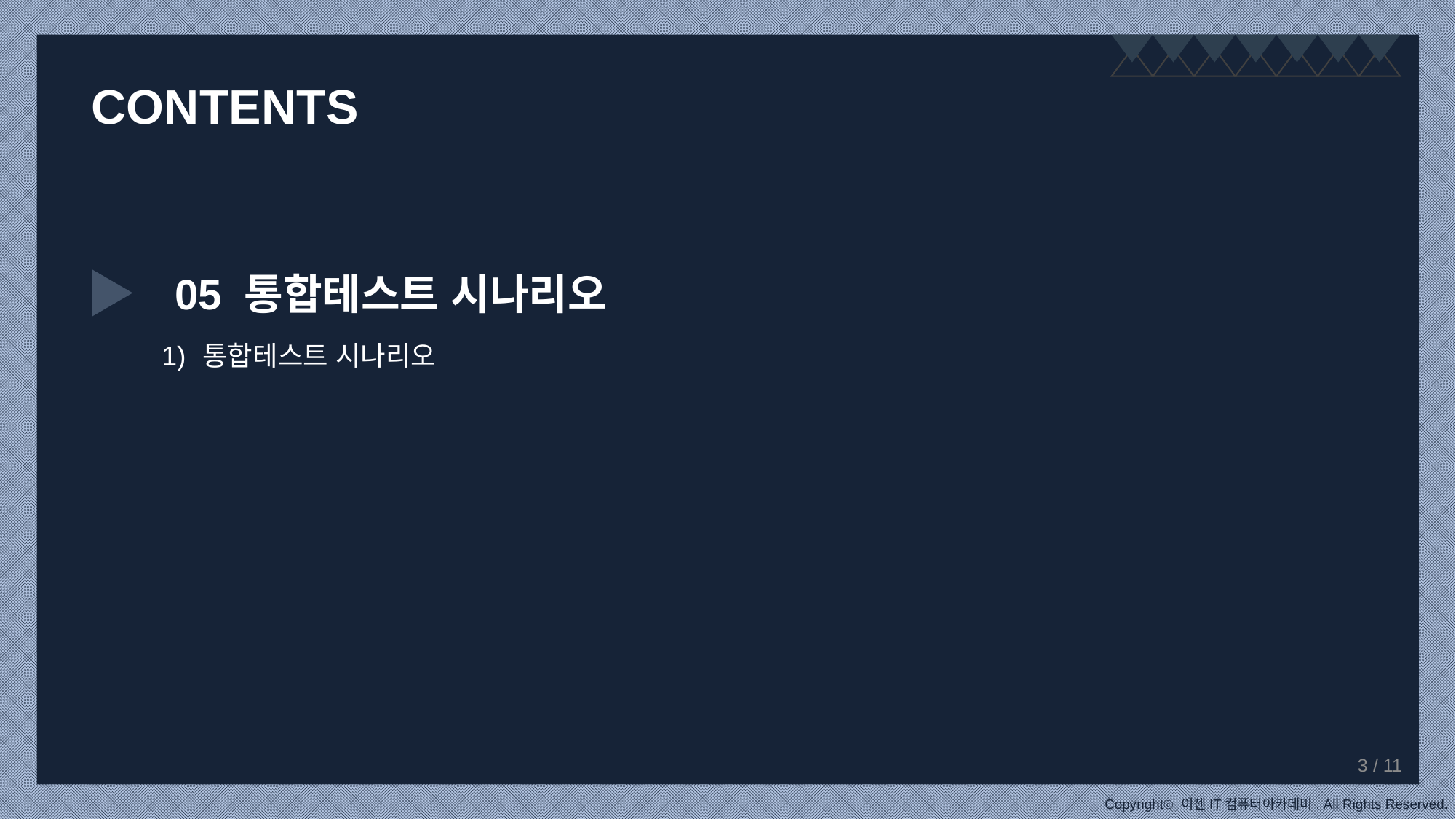

CONTENTS
05 통합테스트 시나리오

통합테스트 시나리오
3 / 11